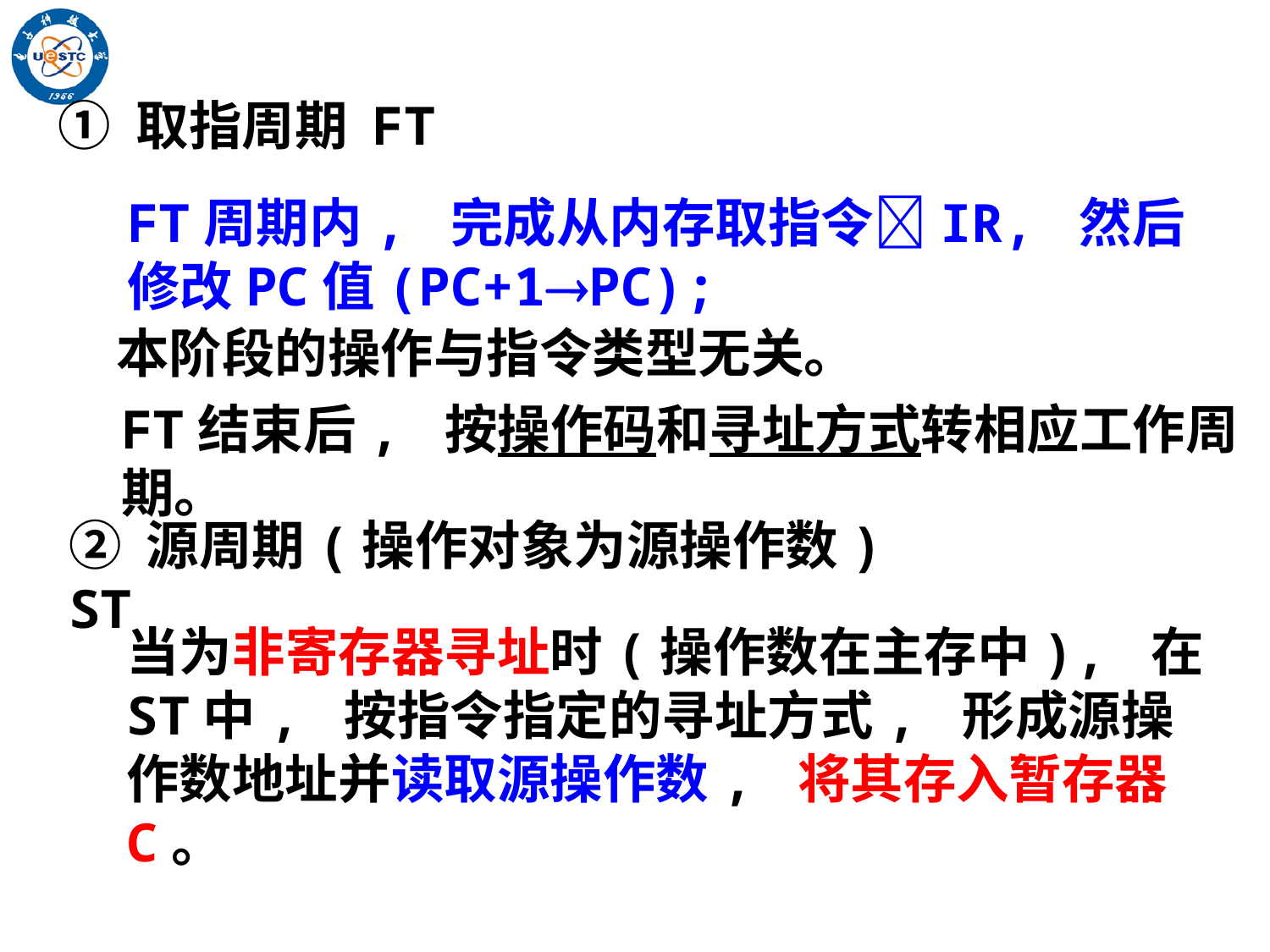

① 取指周期 FT
FT周期内, 完成从内存取指令→IR, 然后修改PC值(PC+1→PC);
本阶段的操作与指令类型无关。
FT结束后, 按操作码和寻址方式转相应工作周期。
② 源周期(操作对象为源操作数) ST
当为非寄存器寻址时(操作数在主存中), 在ST中, 按指令指定的寻址方式, 形成源操作数地址并读取源操作数, 将其存入暂存器C。